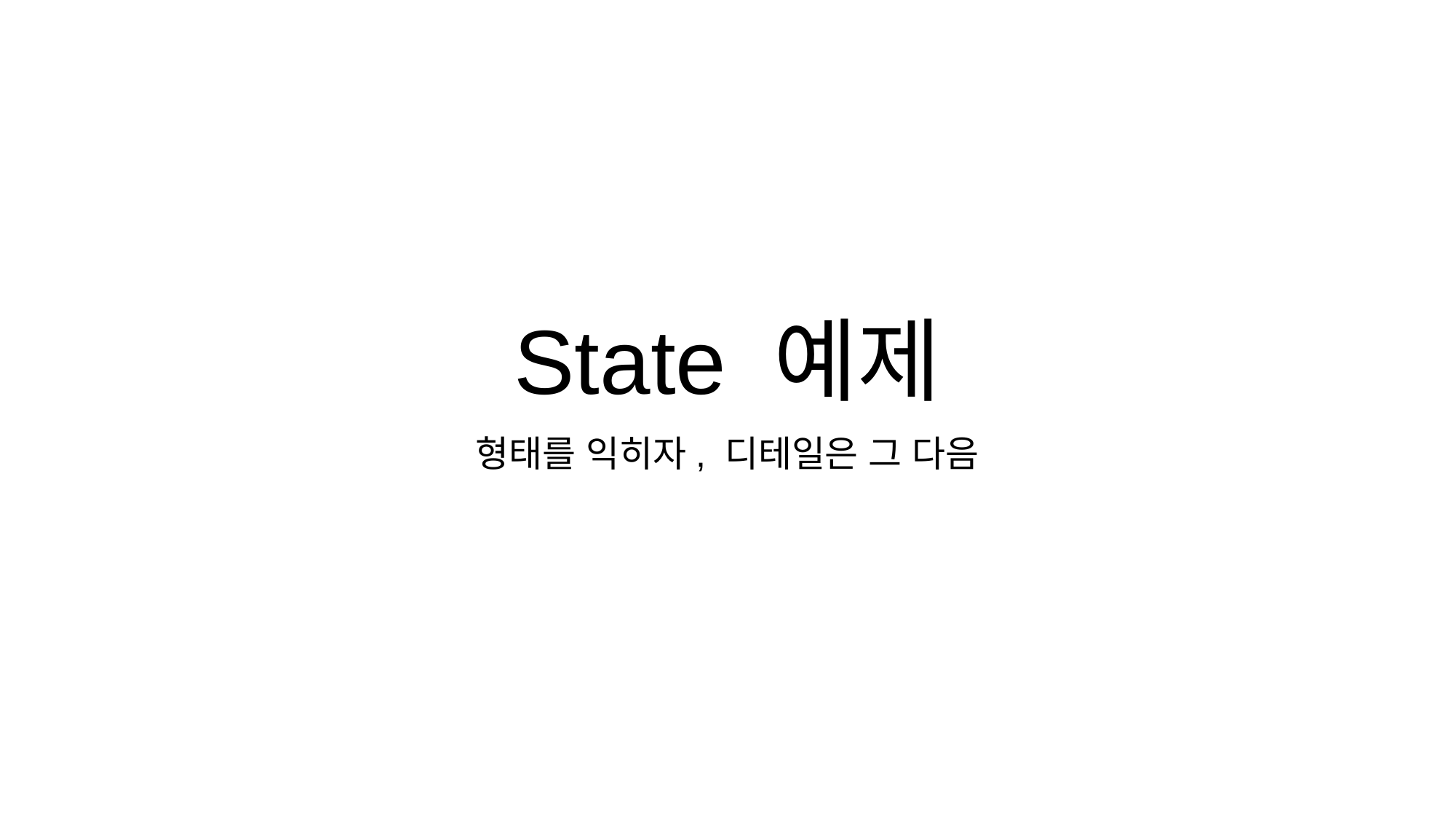

# State 예제
형태를 익히자, 디테일은 그 다음